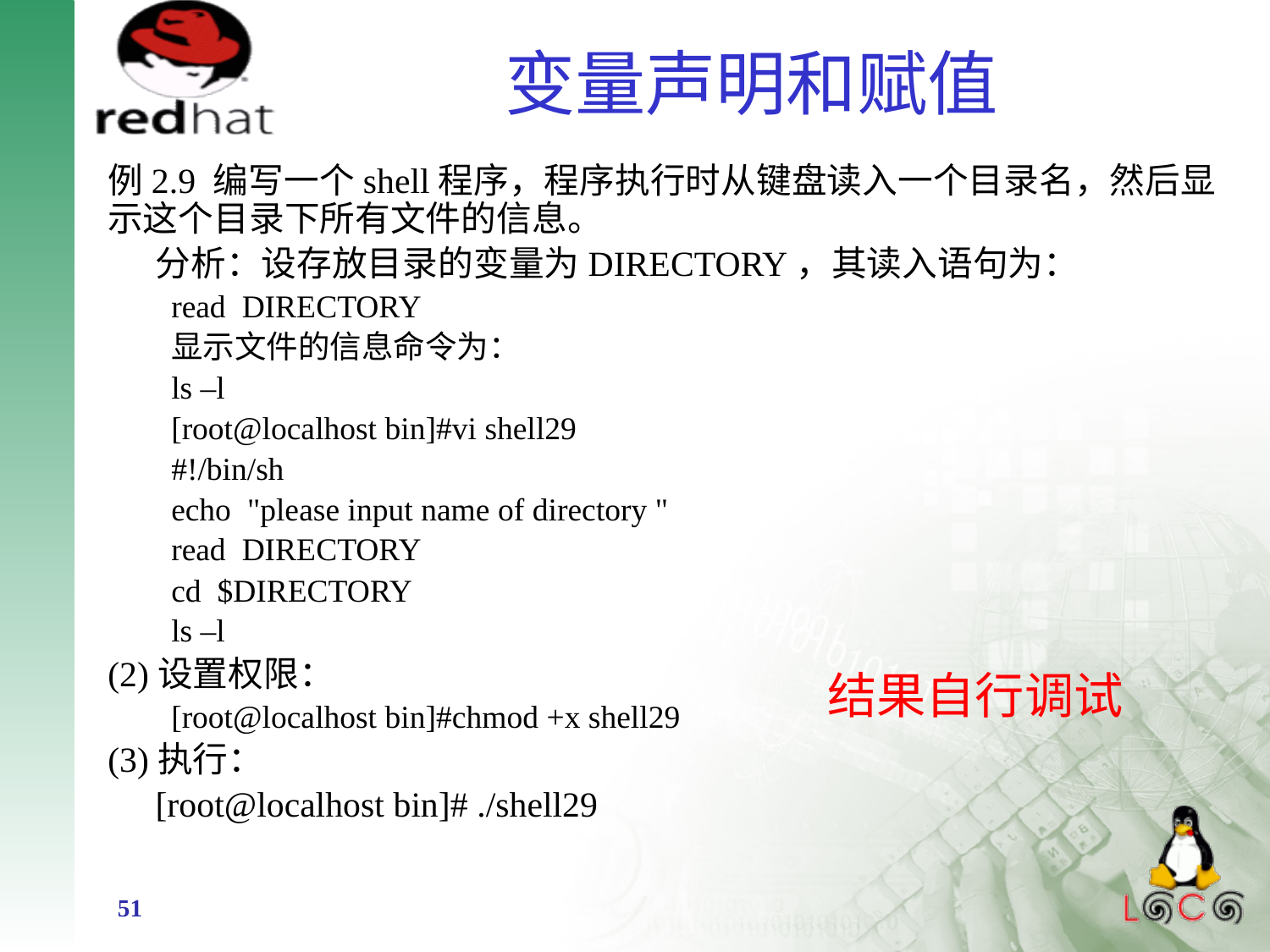

# 变量声明和赋值
例2.9 编写一个shell程序，程序执行时从键盘读入一个目录名，然后显示这个目录下所有文件的信息。
	分析：设存放目录的变量为DIRECTORY，其读入语句为：
read  DIRECTORY
显示文件的信息命令为：
ls –l
[root@localhost bin]#vi shell29
#!/bin/sh
echo  "please input name of directory "
read  DIRECTORY
cd  $DIRECTORY
ls –l
(2)设置权限：
[root@localhost bin]#chmod +x shell29
(3)执行：
	[root@localhost bin]# ./shell29
结果自行调试
51